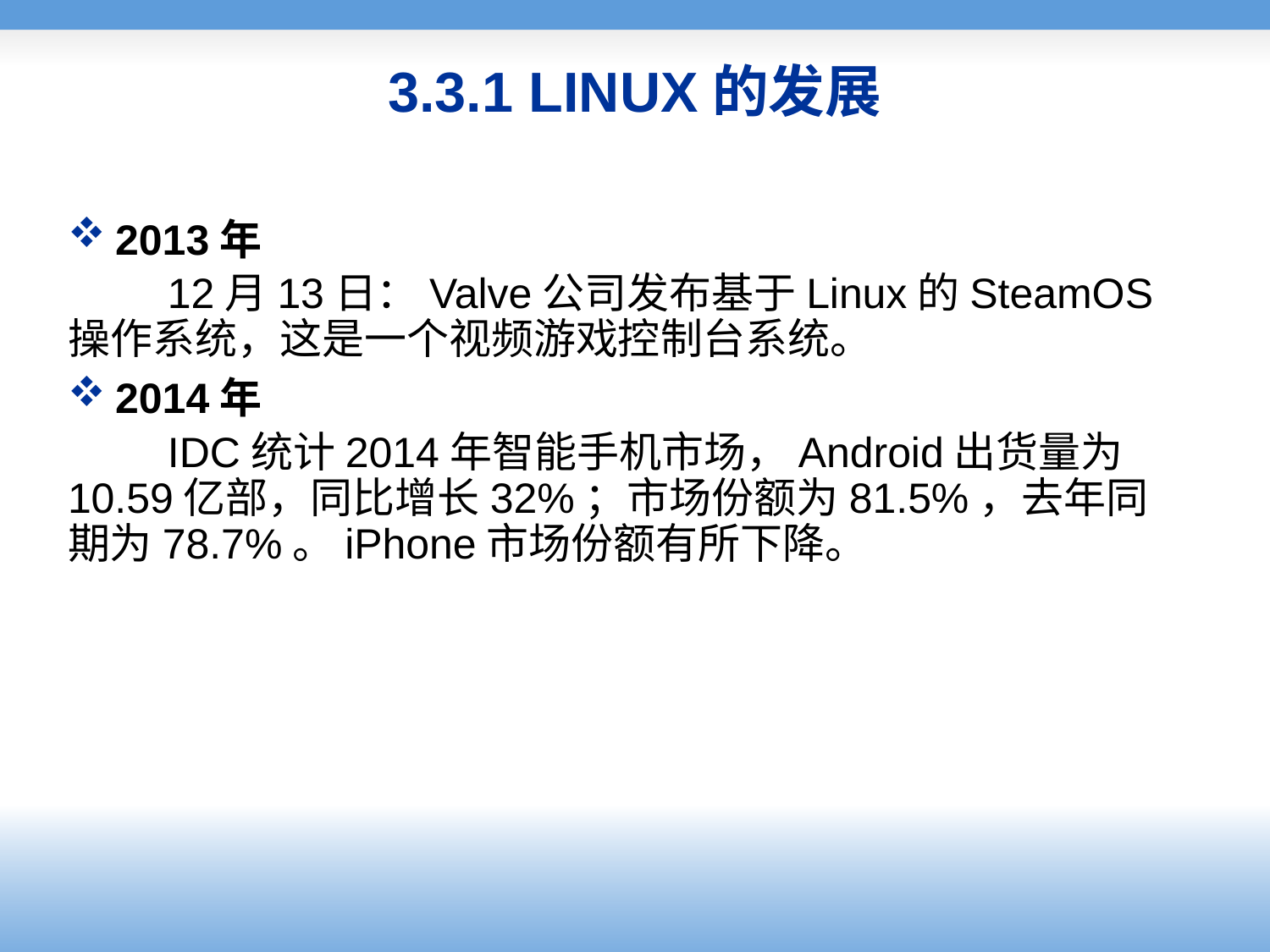

# 3.3.1 LINUX的发展
2013年
12月13日：Valve公司发布基于Linux的SteamOS操作系统，这是一个视频游戏控制台系统。
2014年
IDC统计2014年智能手机市场，Android出货量为10.59亿部，同比增长32%；市场份额为81.5%，去年同期为78.7%。iPhone市场份额有所下降。